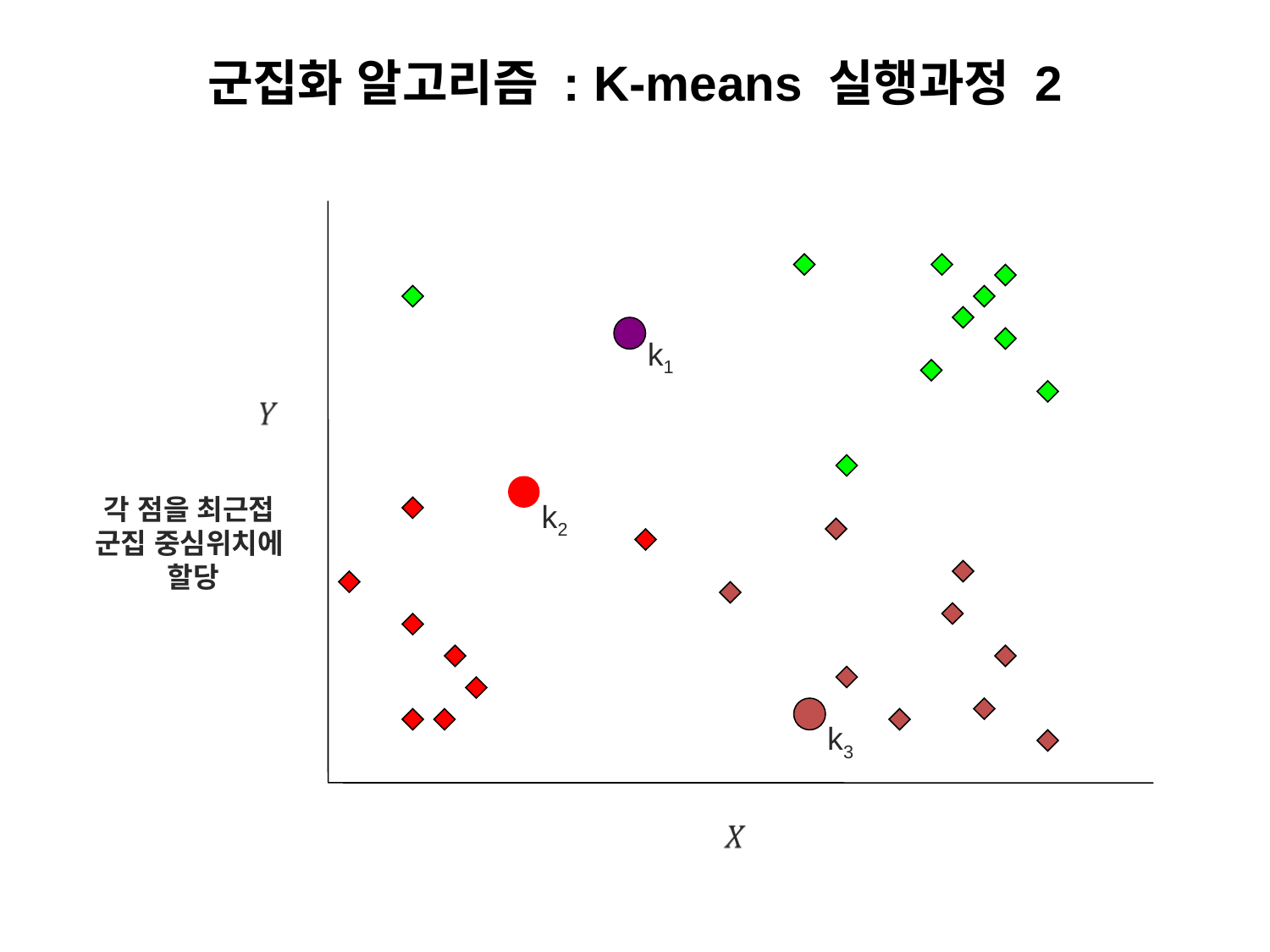

# 군집화 알고리즘 : K-means 실행과정 2

k1

k2
각 점을 최근접
군집 중심위치에
할당

k3